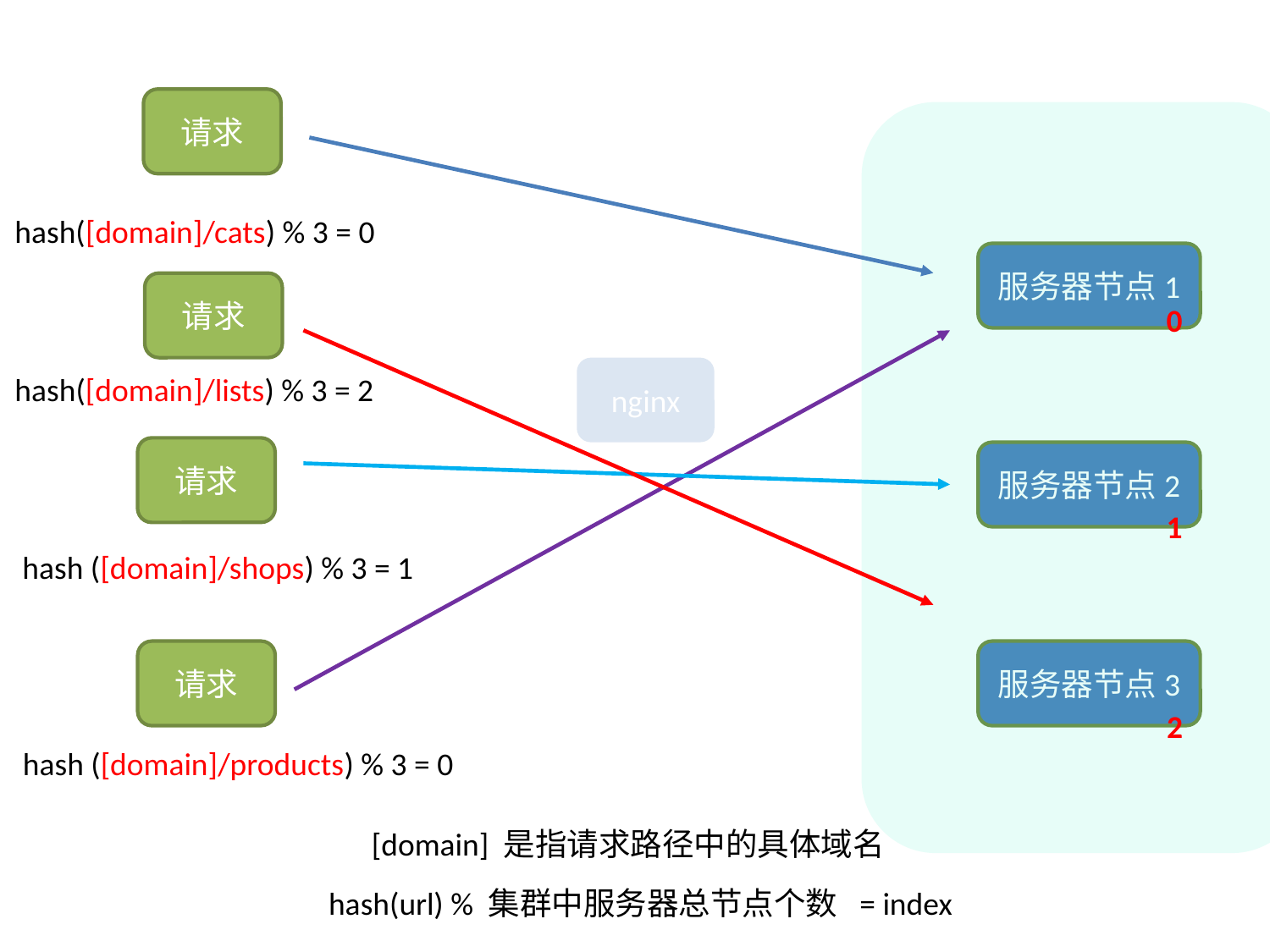

请求
请求
请求
请求

服务器节点1
服务器节点2
服务器节点3
hash([domain]/cats) % 3 = 0
0
nginx
hash([domain]/lists) % 3 = 2
1
hash ([domain]/shops) % 3 = 1
2
hash ([domain]/products) % 3 = 0
hash(url) % 集群中服务器总节点个数  = index
[domain] 是指请求路径中的具体域名